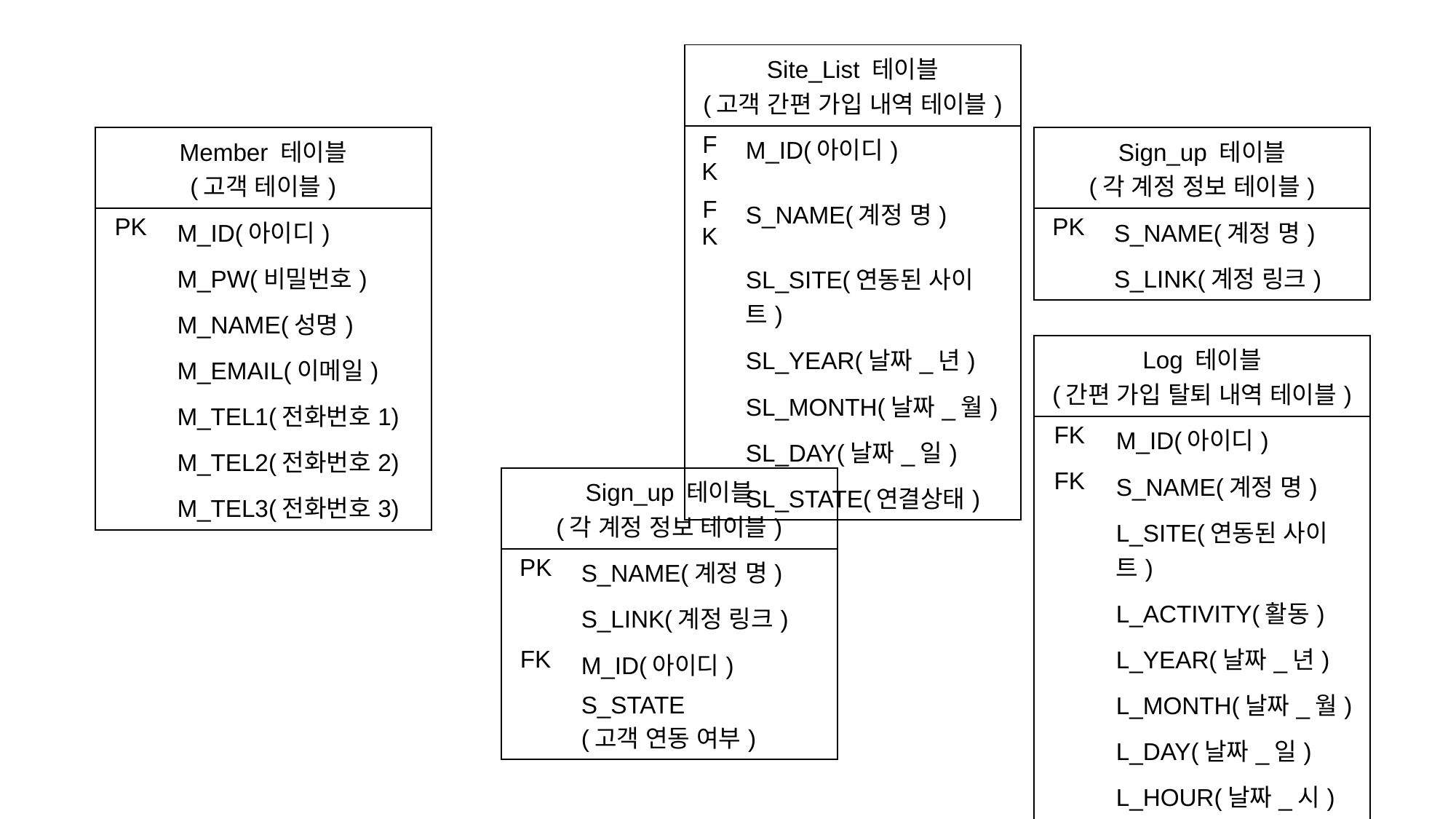

| Site\_List 테이블 (고객 간편 가입 내역 테이블) |  |
| --- | --- |
| FK | M\_ID(아이디) |
| FK | S\_NAME(계정 명) |
|  | SL\_SITE(연동된 사이트) |
|  | SL\_YEAR(날짜\_년) |
|  | SL\_MONTH(날짜\_월) |
|  | SL\_DAY(날짜\_일) |
|  | SL\_STATE(연결상태) |
| Member 테이블 (고객 테이블) |  |
| --- | --- |
| PK | M\_ID(아이디) |
|  | M\_PW(비밀번호) |
|  | M\_NAME(성명) |
|  | M\_EMAIL(이메일) |
|  | M\_TEL1(전화번호1) |
|  | M\_TEL2(전화번호2) |
|  | M\_TEL3(전화번호3) |
| Sign\_up 테이블 (각 계정 정보 테이블) |  |
| --- | --- |
| PK | S\_NAME(계정 명) |
|  | S\_LINK(계정 링크) |
| Log 테이블 (간편 가입 탈퇴 내역 테이블) |  |
| --- | --- |
| FK | M\_ID(아이디) |
| FK | S\_NAME(계정 명) |
|  | L\_SITE(연동된 사이트) |
|  | L\_ACTIVITY(활동) |
|  | L\_YEAR(날짜\_년) |
|  | L\_MONTH(날짜\_월) |
|  | L\_DAY(날짜\_일) |
|  | L\_HOUR(날짜\_시) |
|  | L\_MINUTE(날짜\_분) |
| Sign\_up 테이블 (각 계정 정보 테이블) |  |
| --- | --- |
| PK | S\_NAME(계정 명) |
|  | S\_LINK(계정 링크) |
| FK | M\_ID(아이디) |
|  | S\_STATE (고객 연동 여부) |